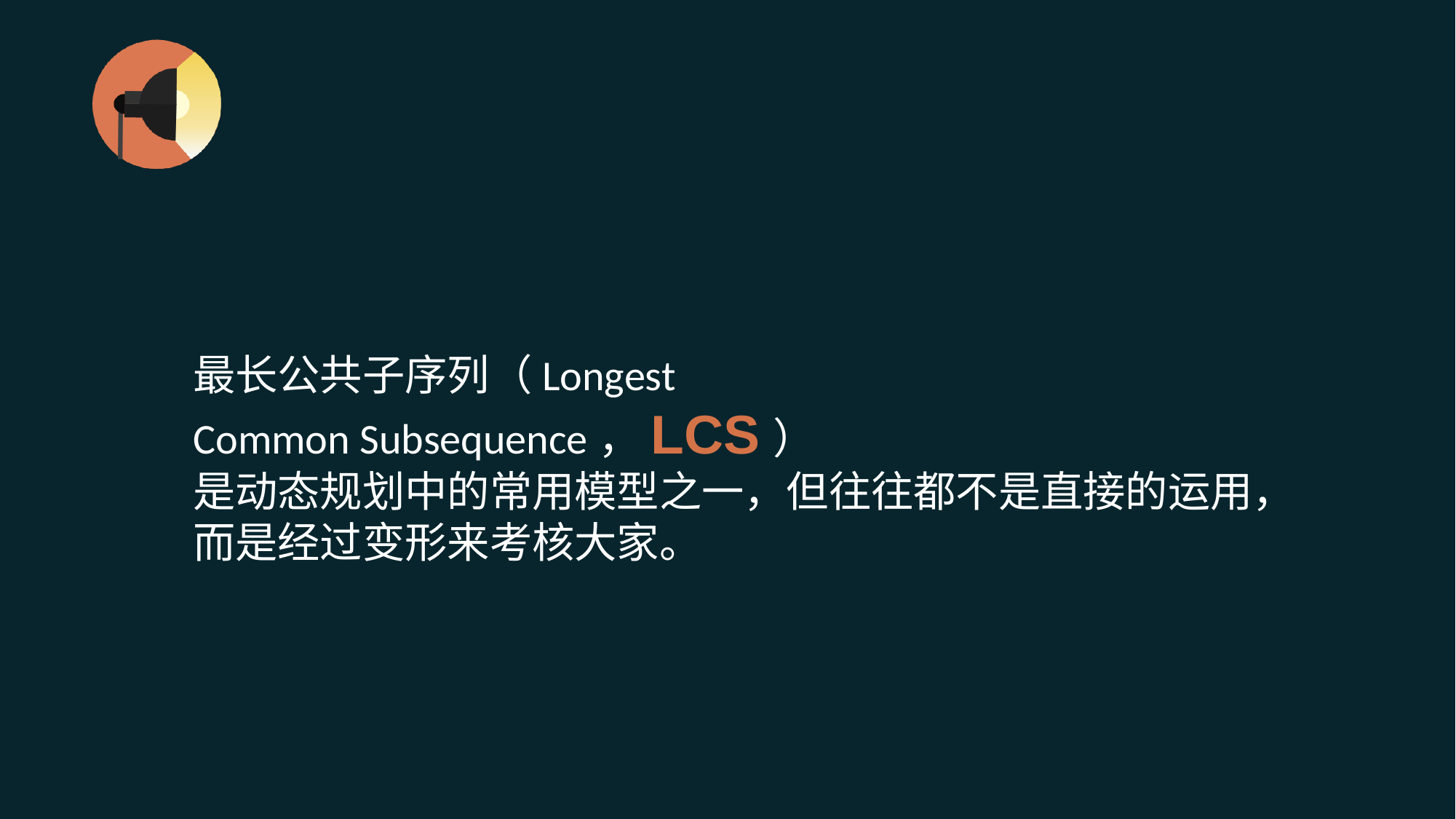

#
最长公共子序列（Longest Common Subsequence，LCS）
是动态规划中的常用模型之一，但往往都不是直接的运用，而是经过变形来考核大家。